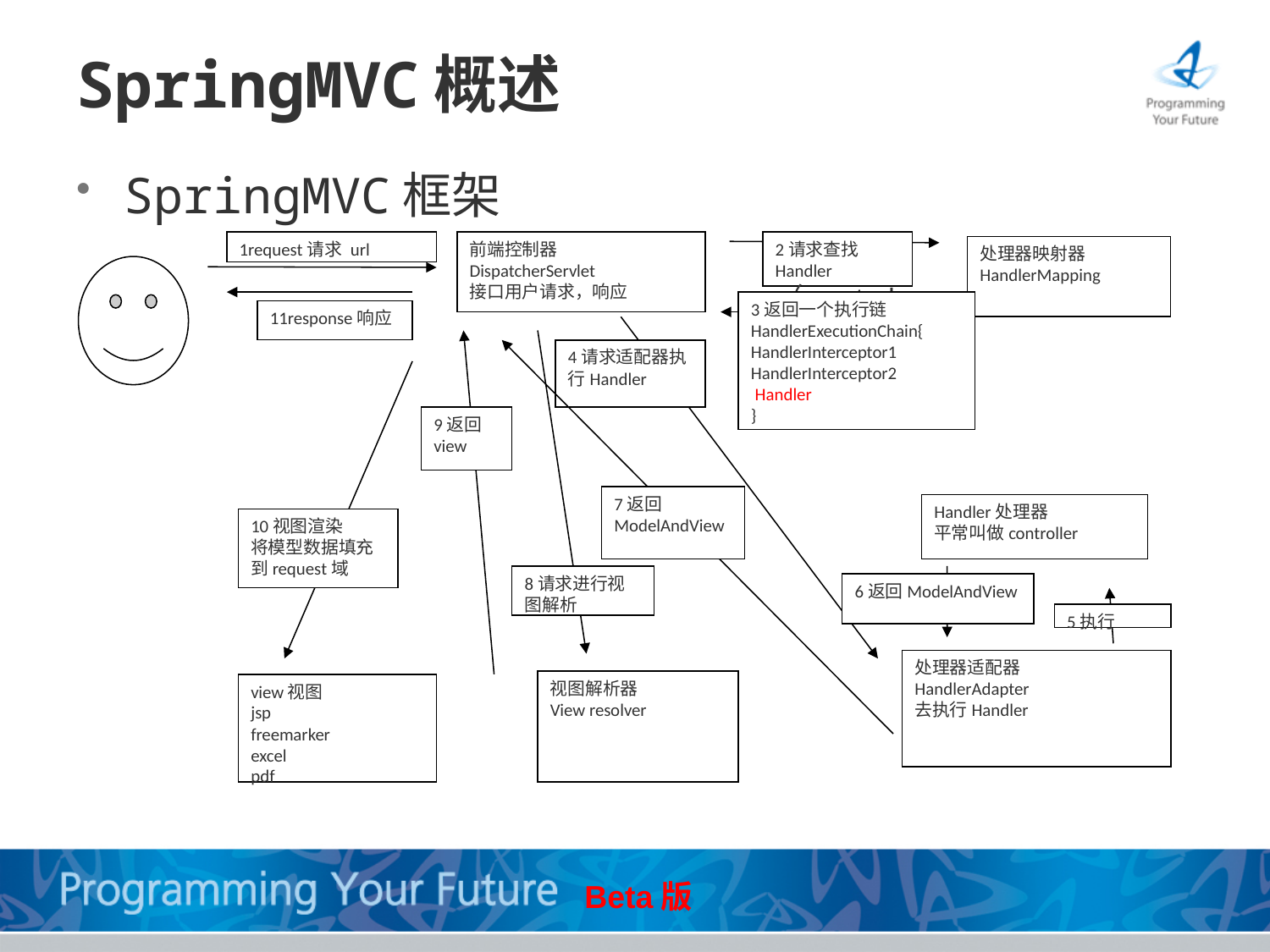

# SpringMVC概述
SpringMVC框架

1request请求 url
前端控制器
DispatcherServlet
接口用户请求，响应
2请求查找Handler （controller）
处理器映射器
HandlerMapping

3返回一个执行链
HandlerExecutionChain{
HandlerInterceptor1 HandlerInterceptor2
 Handler
}
11response响应
4请求适配器执行Handler
9返回view
7返回ModelAndView
Handler处理器
平常叫做controller
10视图渲染
将模型数据填充到request域

8请求进行视图解析
6返回ModelAndView
5执行
处理器适配器
HandlerAdapter
去执行Handler
视图解析器
View resolver

view视图
jsp
freemarker
excel
pdf